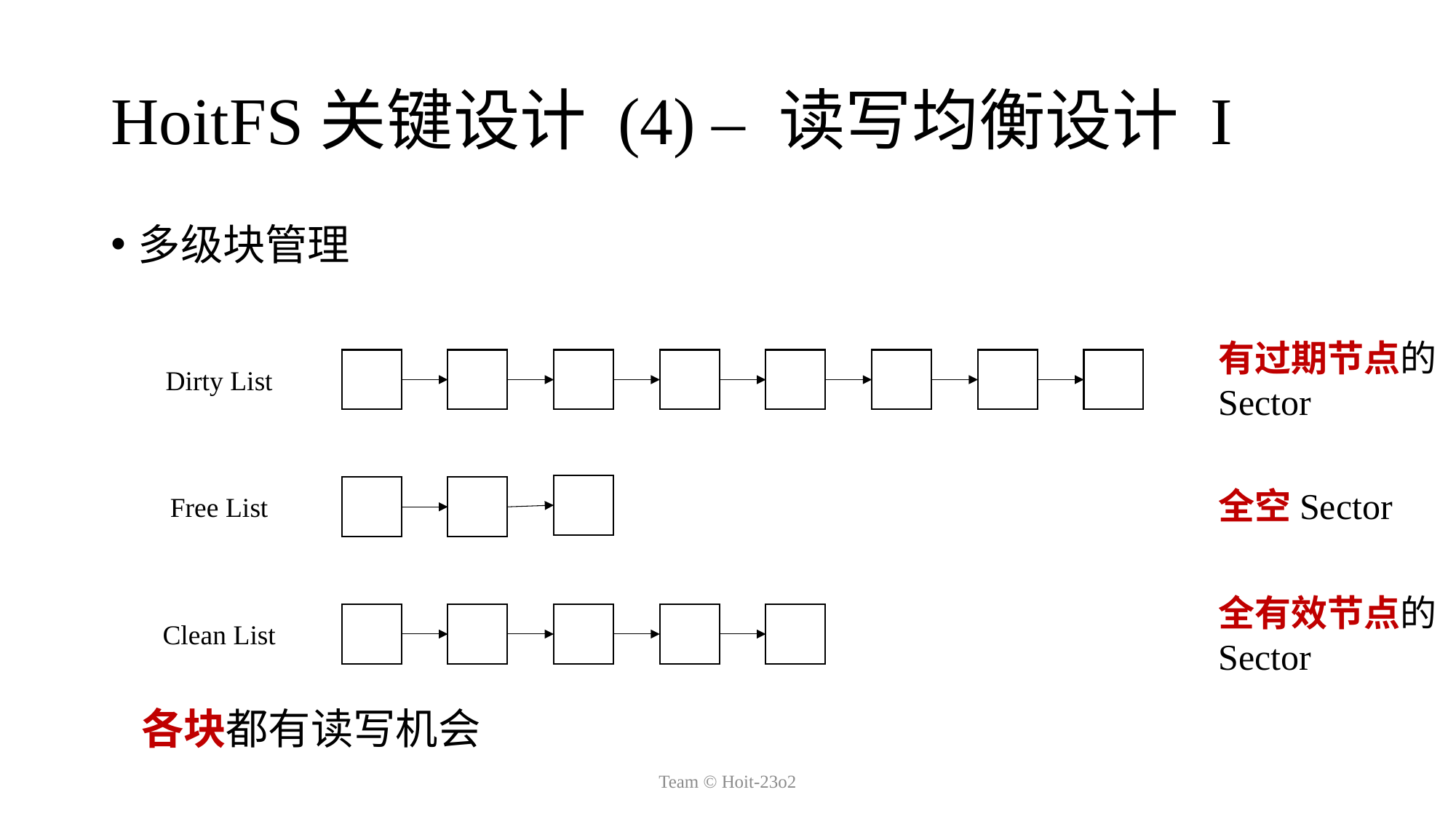

# HoitFS关键设计 (4) – 读写均衡设计 I
多级块管理

有过期节点的Sector

Dirty List

全空Sector
Free List
全有效节点的Sector

Clean List
各块都有读写机会
Team © Hoit-23o2